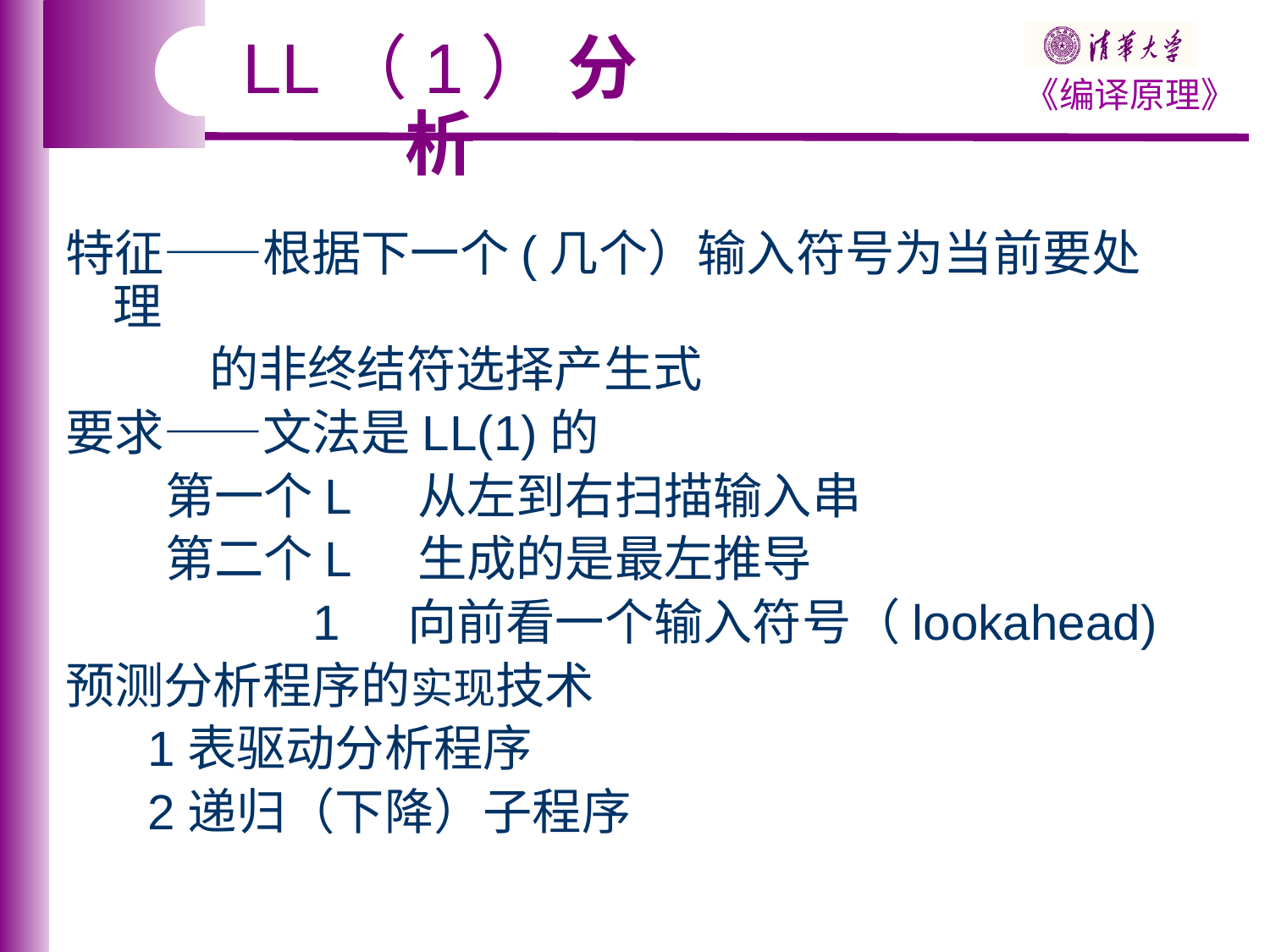

LL（1） 分析
特征——根据下一个(几个）输入符号为当前要处理
            的非终结符选择产生式
要求——文法是LL(1)的
        第一个L    从左到右扫描输入串
        第二个L    生成的是最左推导
                  1    向前看一个输入符号（lookahead)
预测分析程序的实现技术
      1表驱动分析程序
      2递归（下降）子程序